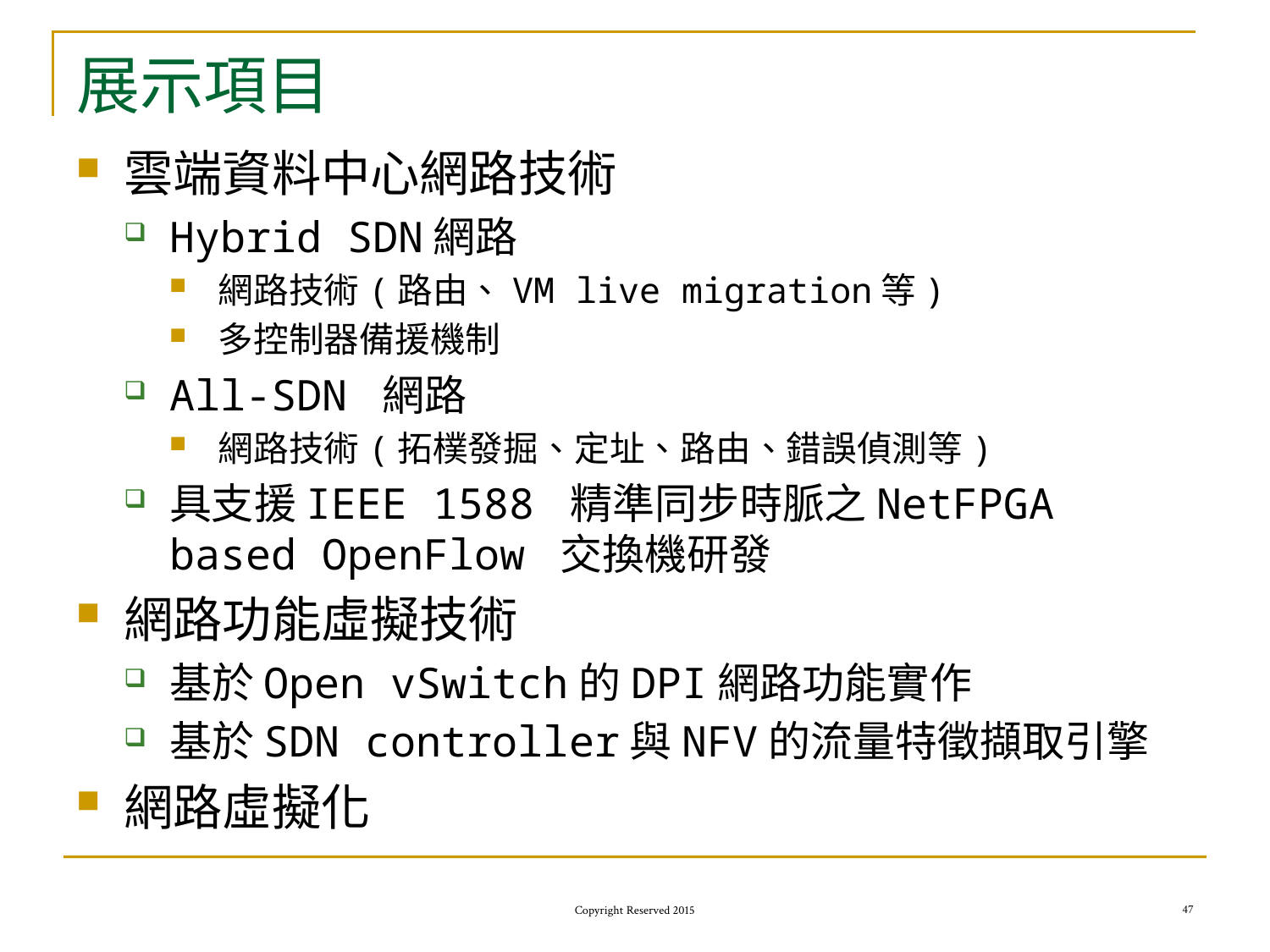

# 展示項目
雲端資料中心網路技術
Hybrid SDN網路
網路技術(路由、VM live migration等)
多控制器備援機制
All-SDN 網路
網路技術(拓樸發掘、定址、路由、錯誤偵測等)
具支援IEEE 1588 精準同步時脈之NetFPGA based OpenFlow 交換機研發
網路功能虛擬技術
基於Open vSwitch的DPI網路功能實作
基於SDN controller與NFV的流量特徵擷取引擎
網路虛擬化

47
Copyright Reserved 2015